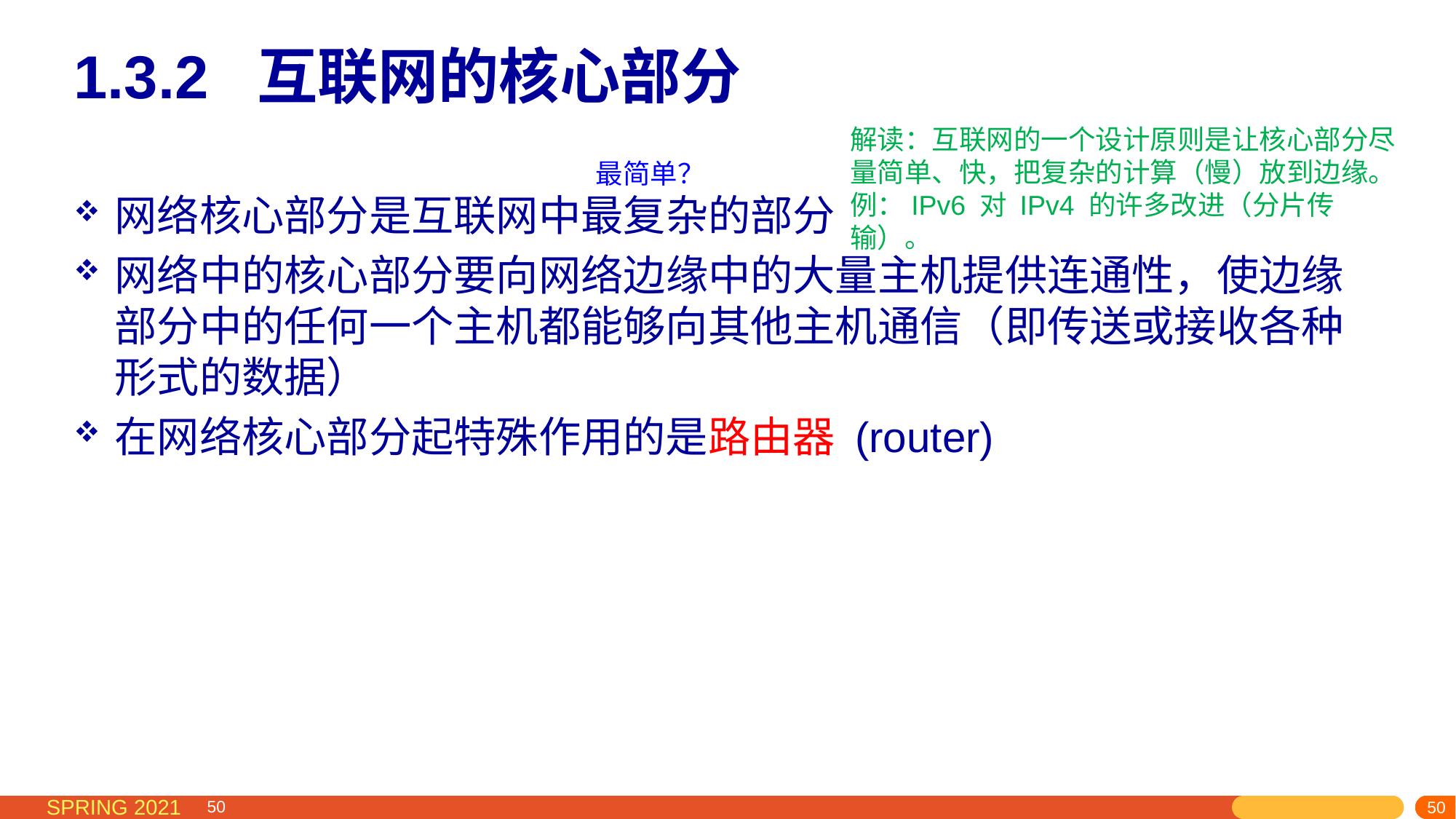

# 1.3.2  互联网的核心部分
解读：互联网的一个设计原则是让核心部分尽量简单、快，把复杂的计算（慢）放到边缘。
例：IPv6 对 IPv4 的许多改进（分片传输）。
最简单？
网络核心部分是互联网中最复杂的部分
网络中的核心部分要向网络边缘中的大量主机提供连通性，使边缘部分中的任何一个主机都能够向其他主机通信（即传送或接收各种形式的数据）
在网络核心部分起特殊作用的是路由器 (router)